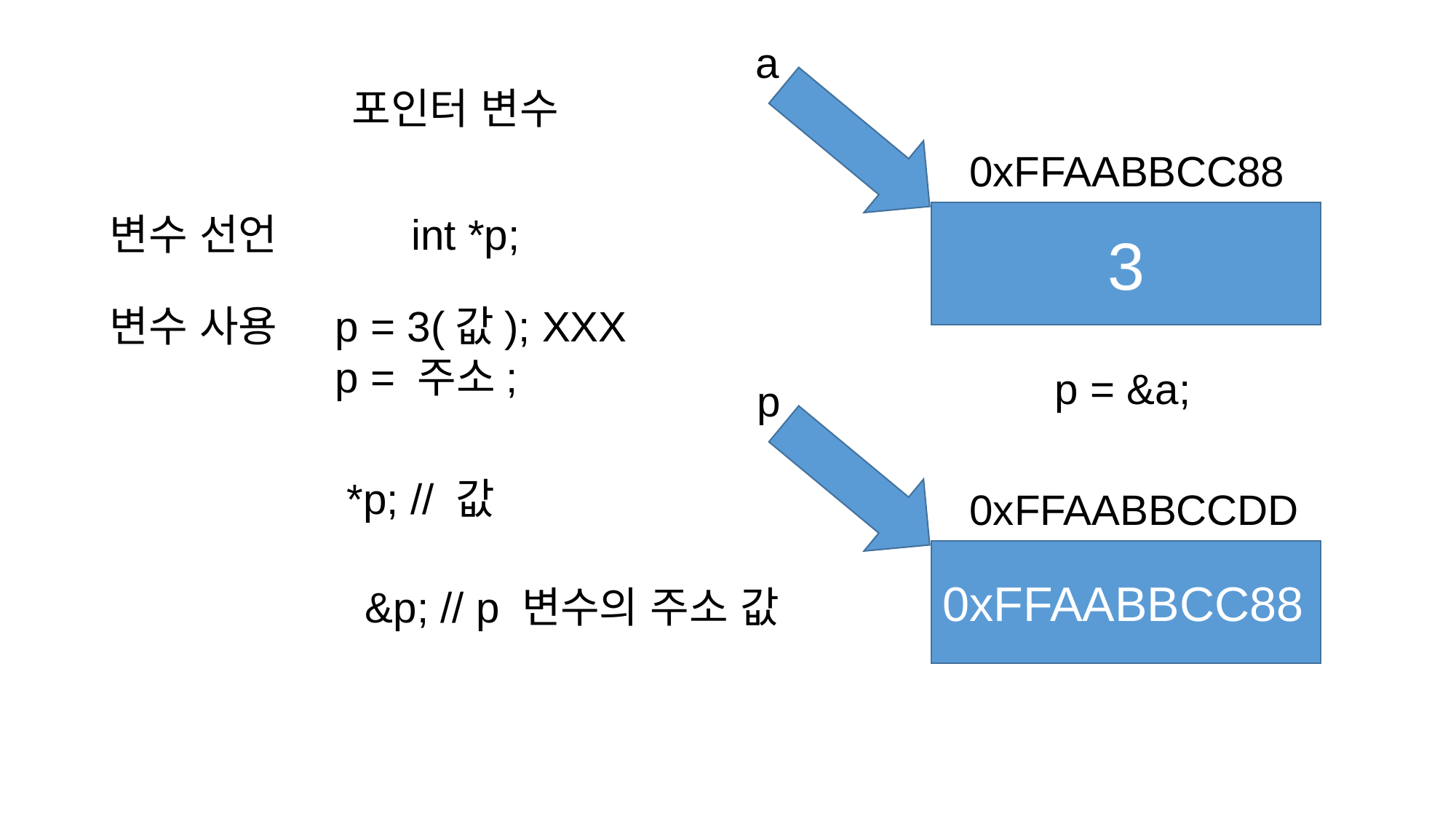

a
포인터 변수

0xFFAABBCC88
변수 선언
int *p;
3
변수 사용
p = 3(값); XXX
p = 주소;
p = &a;
p

*p; // 값
0xFFAABBCCDD
0xFFAABBCC88
&p; // p 변수의 주소 값